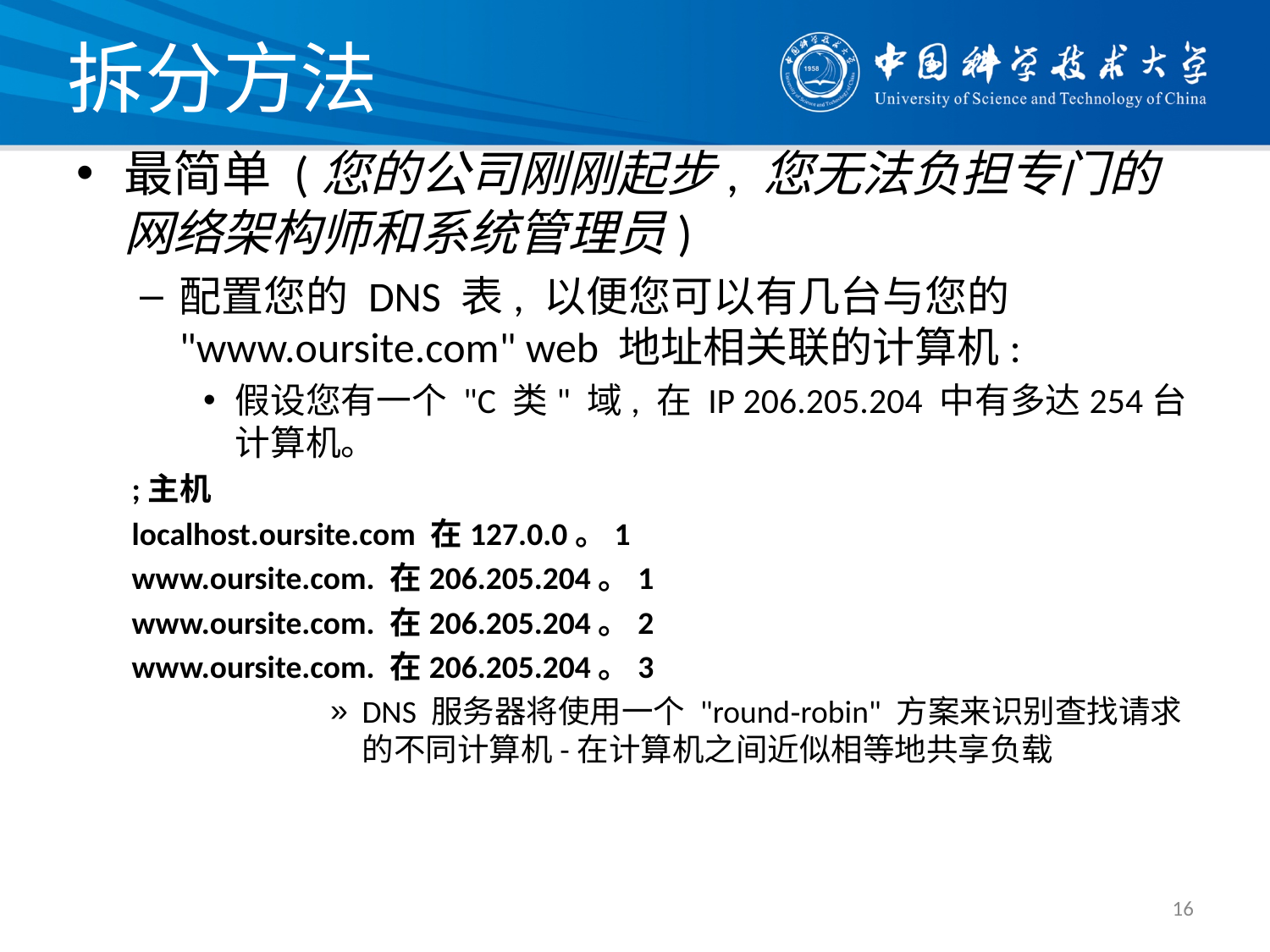

# 拆分方法
最简单 (您的公司刚刚起步, 您无法负担专门的网络架构师和系统管理员)
配置您的 DNS 表, 以便您可以有几台与您的 "www.oursite.com" web 地址相关联的计算机:
假设您有一个 "C 类" 域, 在 IP 206.205.204 中有多达254台计算机。
;主机
localhost.oursite.com 在127.0.0。1
www.oursite.com. 在206.205.204。1
www.oursite.com. 在206.205.204。2
www.oursite.com. 在206.205.204。3
DNS 服务器将使用一个 "round‐robin" 方案来识别查找请求的不同计算机-在计算机之间近似相等地共享负载
16